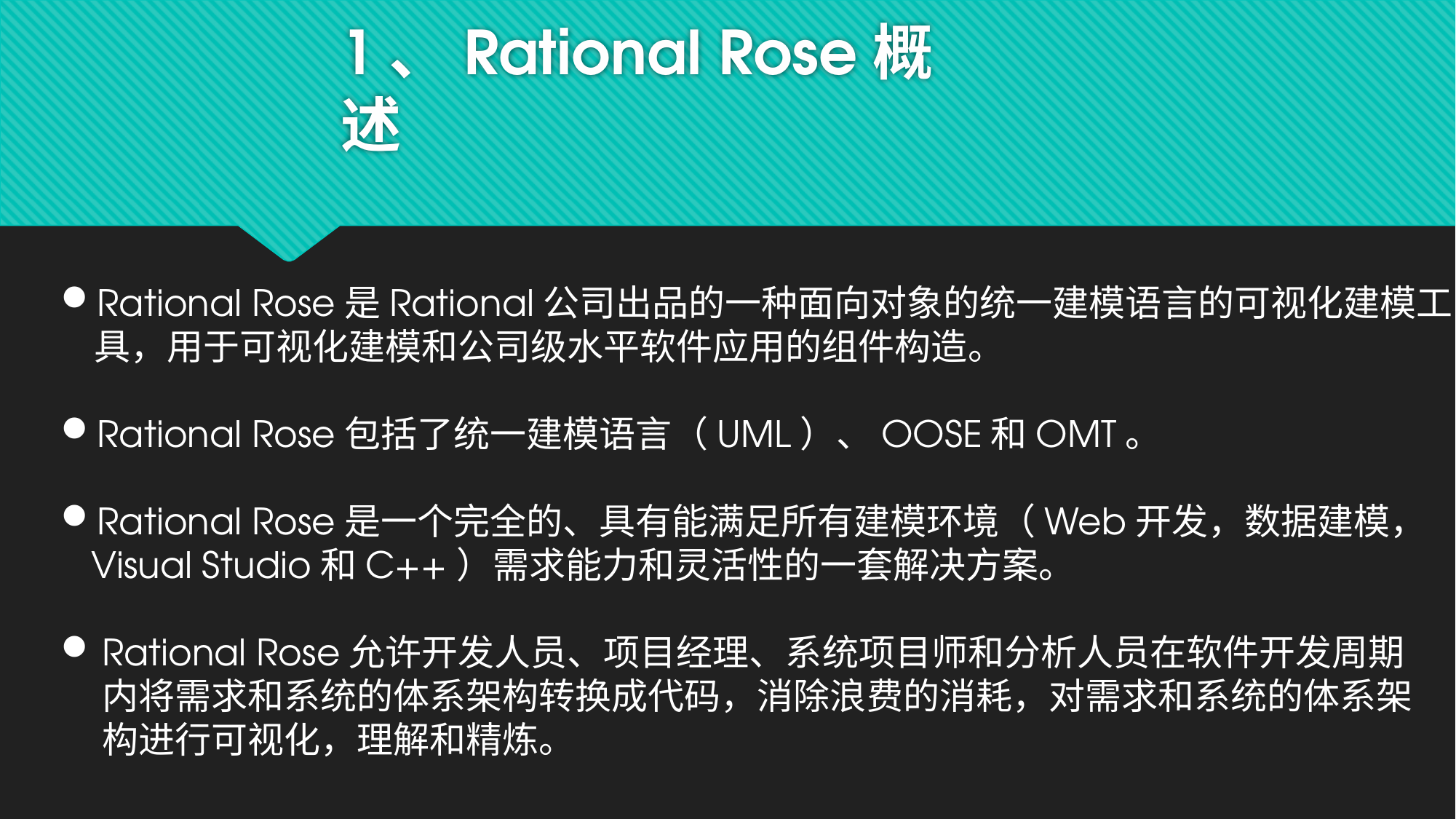

# 1、Rational Rose概述
Rational Rose是Rational公司出品的一种面向对象的统一建模语言的可视化建模工
   具，用于可视化建模和公司级水平软件应用的组件构造。

Rational Rose包括了统一建模语言（UML）、OOSE和OMT。

Rational Rose是一个完全的、具有能满足所有建模环境（Web开发，数据建模，
   Visual Studio和C++）需求能力和灵活性的一套解决方案。

Rational Rose允许开发人员、项目经理、系统项目师和分析人员在软件开发周期
    内将需求和系统的体系架构转换成代码，消除浪费的消耗，对需求和系统的体系架
    构进行可视化，理解和精炼。